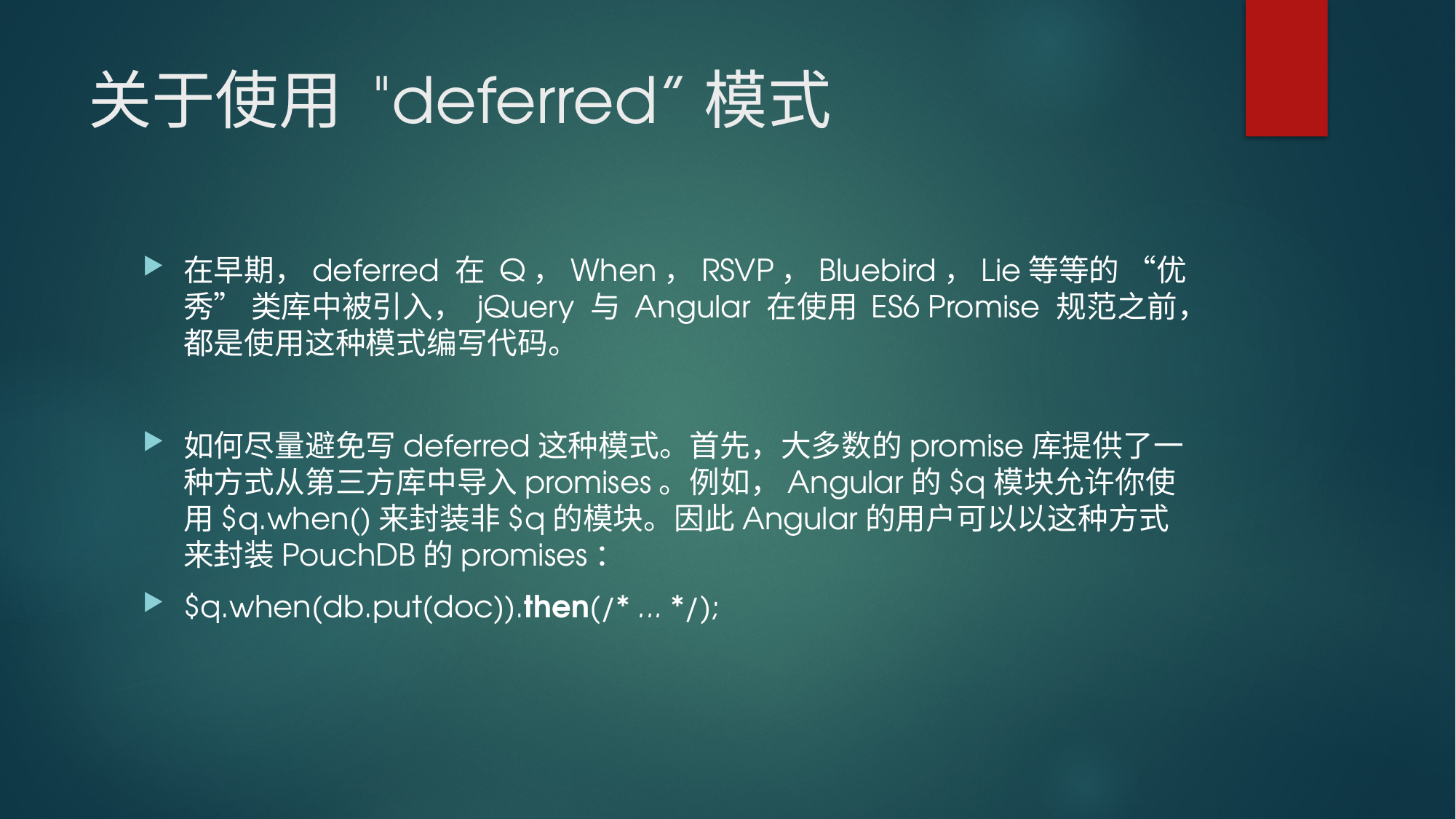

# 关于使用 "deferred”模式
在早期，deferred 在 Q，When，RSVP，Bluebird，Lie等等的 “优秀” 类库中被引入， jQuery 与 Angular 在使用 ES6 Promise 规范之前，都是使用这种模式编写代码。

如何尽量避免写deferred这种模式。首先，大多数的promise库提供了一种方式从第三方库中导入promises。例如，Angular的$q模块允许你使用$q.when()来封装非$q的模块。因此Angular的用户可以以这种方式来封装PouchDB的promises：
$q.when(db.put(doc)).then(/* ... */);